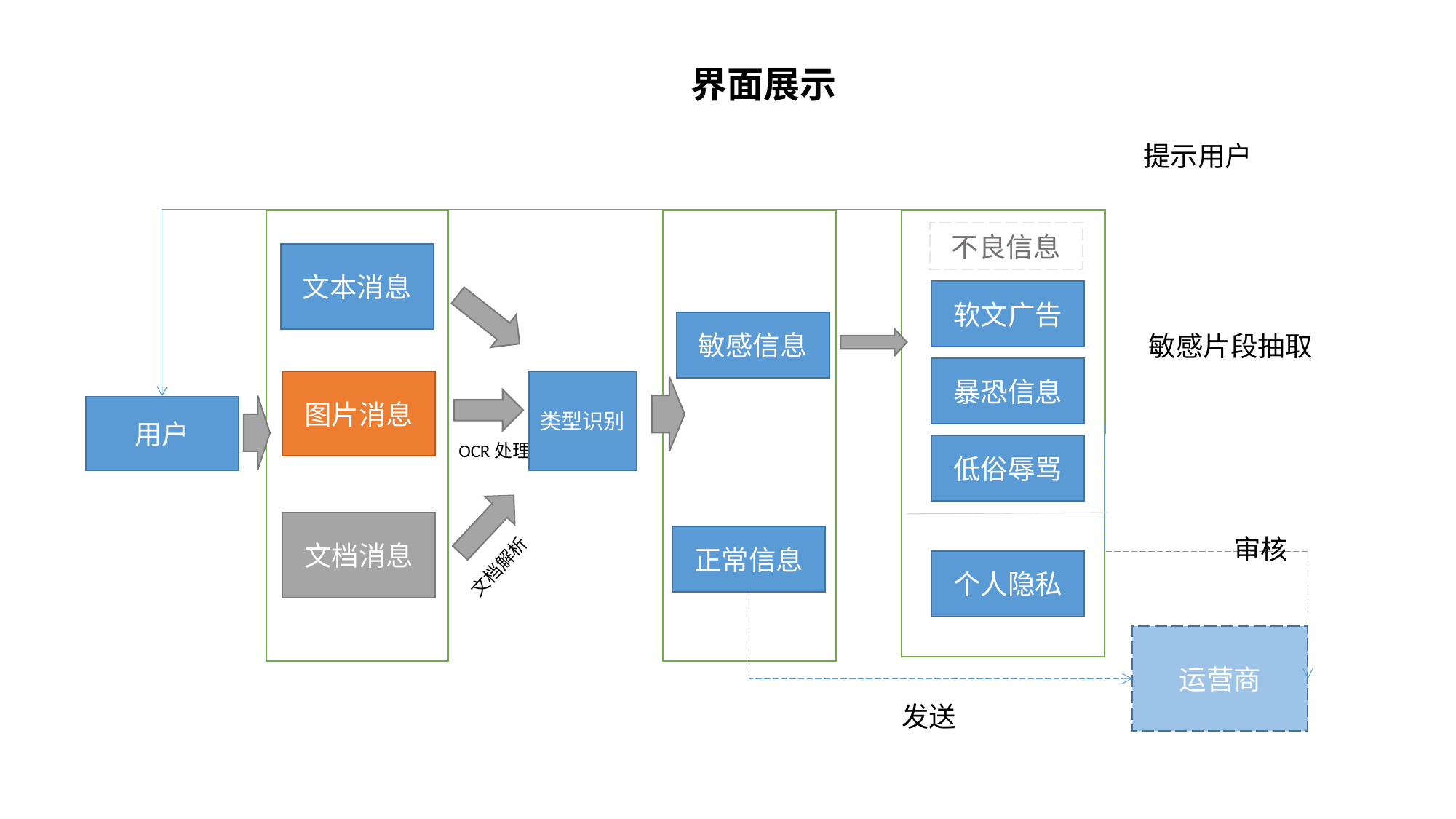

界面展示
提示用户

不良信息
文本消息
软文广告

敏感信息
敏感片段抽取

暴恐信息
图片消息
类型识别

用户
OCR处理
低俗辱骂

文档消息
正常信息
审核
文档解析
个人隐私
运营商
发送